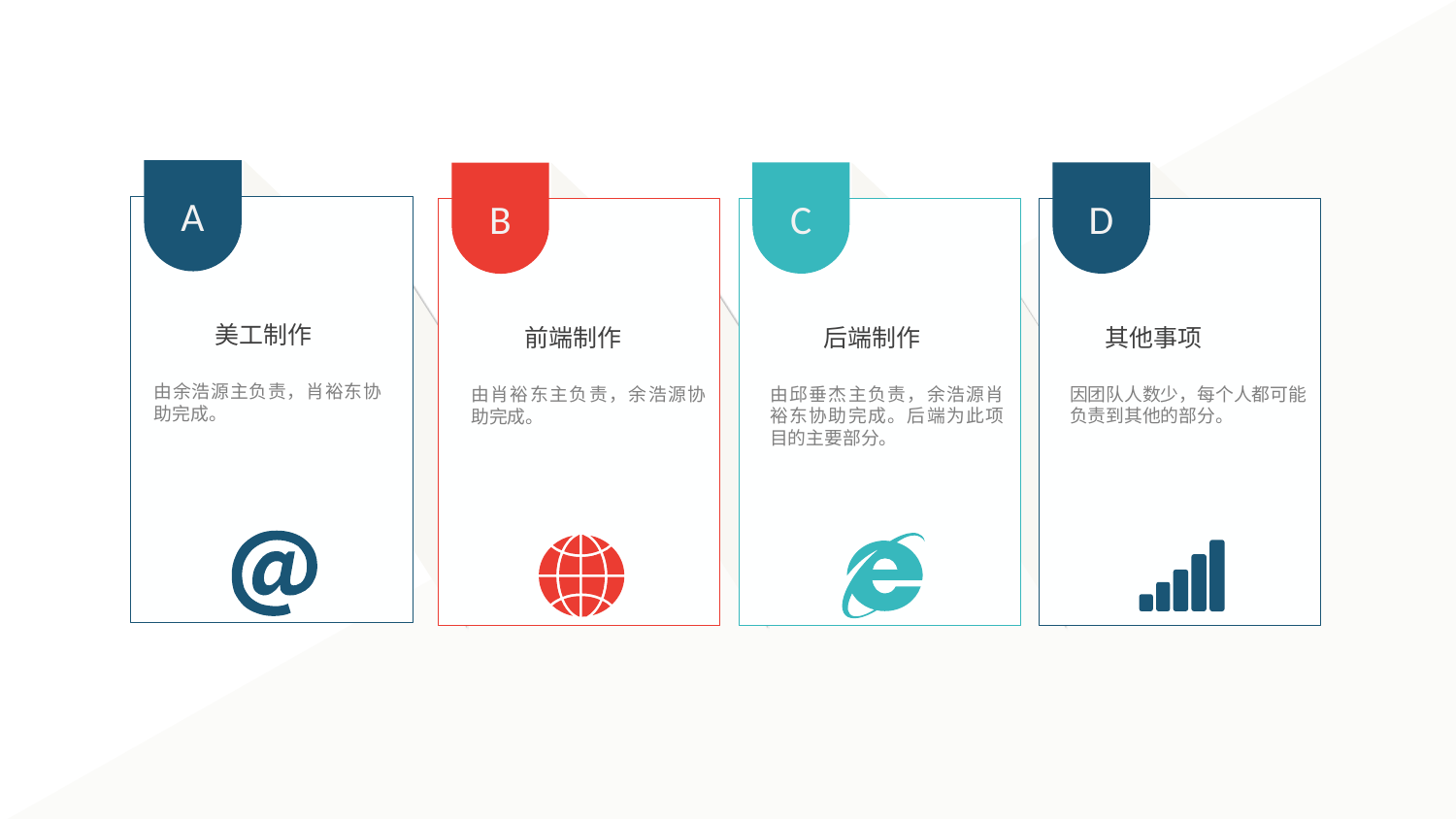

A

美工制作
由余浩源主负责，肖裕东协助完成。

C

后端制作
由邱垂杰主负责，余浩源肖裕东协助完成。后端为此项目的主要部分。

D

其他事项
因团队人数少，每个人都可能负责到其他的部分。

B

前端制作
由肖裕东主负责，余浩源协助完成。